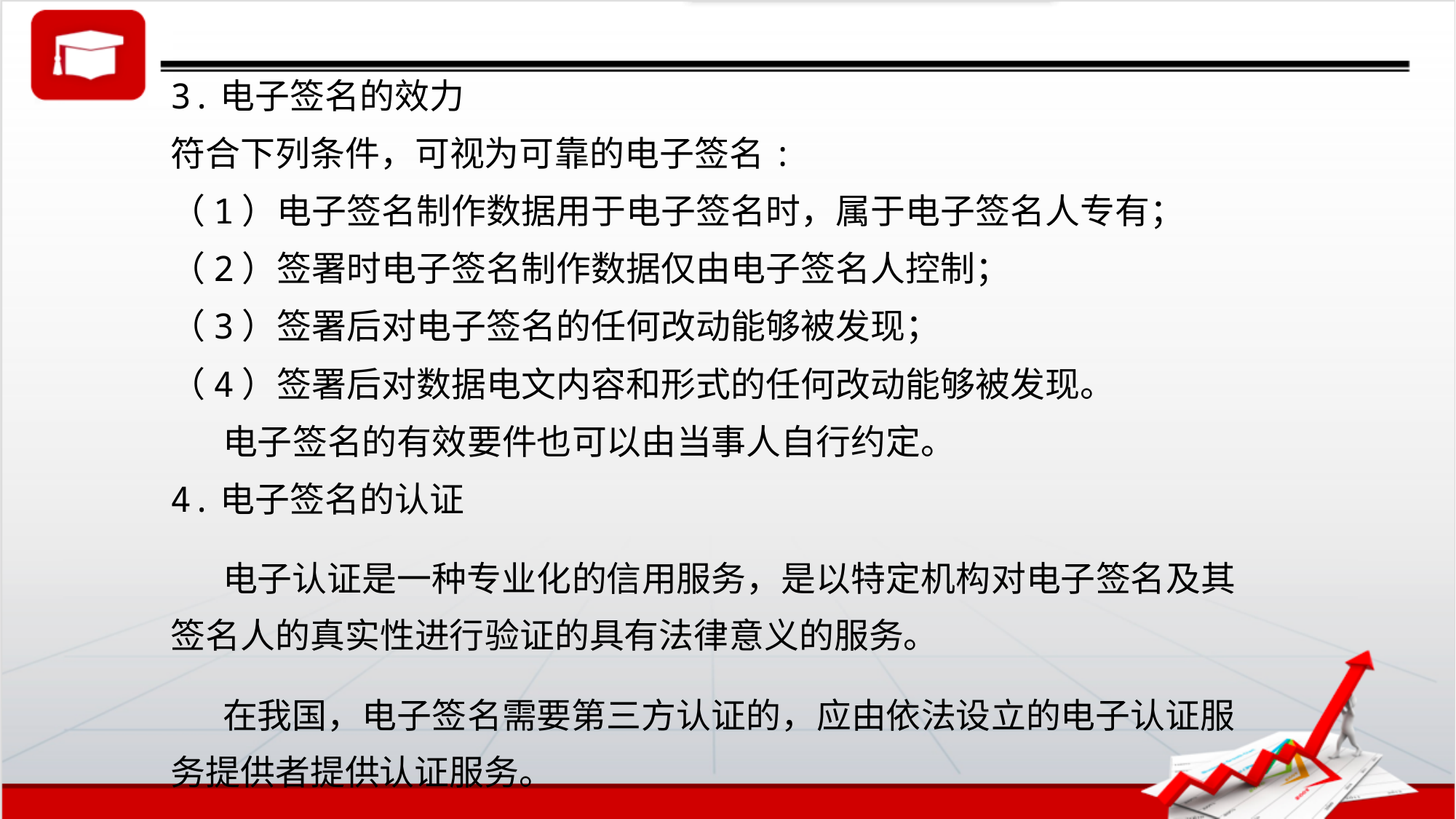

3.电子签名的效力
符合下列条件，可视为可靠的电子签名:
（1）电子签名制作数据用于电子签名时，属于电子签名人专有；
（2）签署时电子签名制作数据仅由电子签名人控制；
（3）签署后对电子签名的任何改动能够被发现；
（4）签署后对数据电文内容和形式的任何改动能够被发现。
电子签名的有效要件也可以由当事人自行约定。
4.电子签名的认证
电子认证是一种专业化的信用服务，是以特定机构对电子签名及其签名人的真实性进行验证的具有法律意义的服务。
在我国，电子签名需要第三方认证的，应由依法设立的电子认证服务提供者提供认证服务。